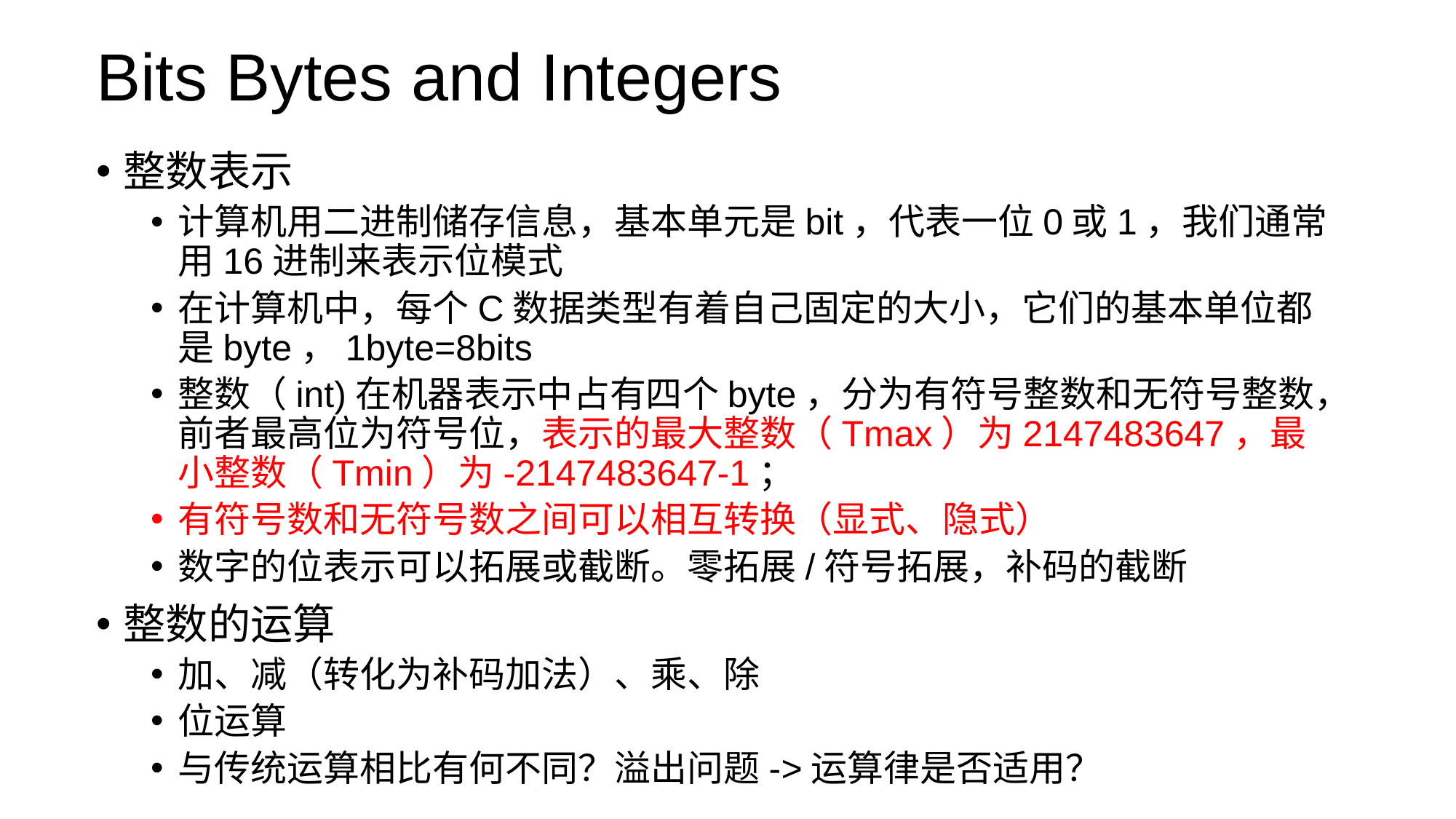

# Bits Bytes and Integers
整数表示
计算机用二进制储存信息，基本单元是bit，代表一位0或1，我们通常用16进制来表示位模式
在计算机中，每个C数据类型有着自己固定的大小，它们的基本单位都是byte，1byte=8bits
整数（int)在机器表示中占有四个byte，分为有符号整数和无符号整数，前者最高位为符号位，表示的最大整数（Tmax）为2147483647，最小整数（Tmin）为-2147483647-1；
有符号数和无符号数之间可以相互转换（显式、隐式）
数字的位表示可以拓展或截断。零拓展/符号拓展，补码的截断
整数的运算
加、减（转化为补码加法）、乘、除
位运算
与传统运算相比有何不同？溢出问题->运算律是否适用？